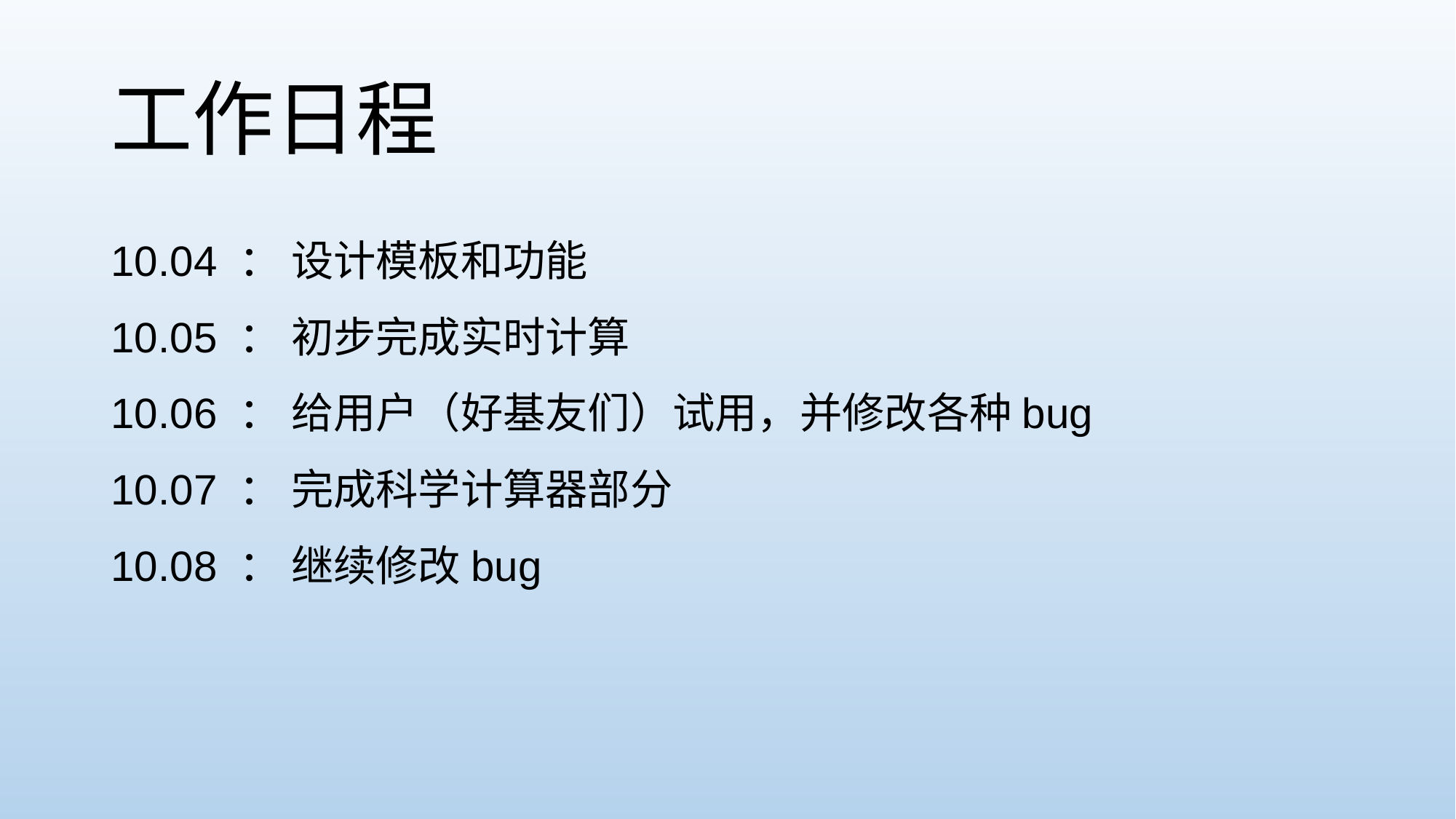

# 工作日程
10.04 ： 设计模板和功能
10.05 ： 初步完成实时计算
10.06 ： 给用户（好基友们）试用，并修改各种bug
10.07 ： 完成科学计算器部分
10.08 ： 继续修改bug